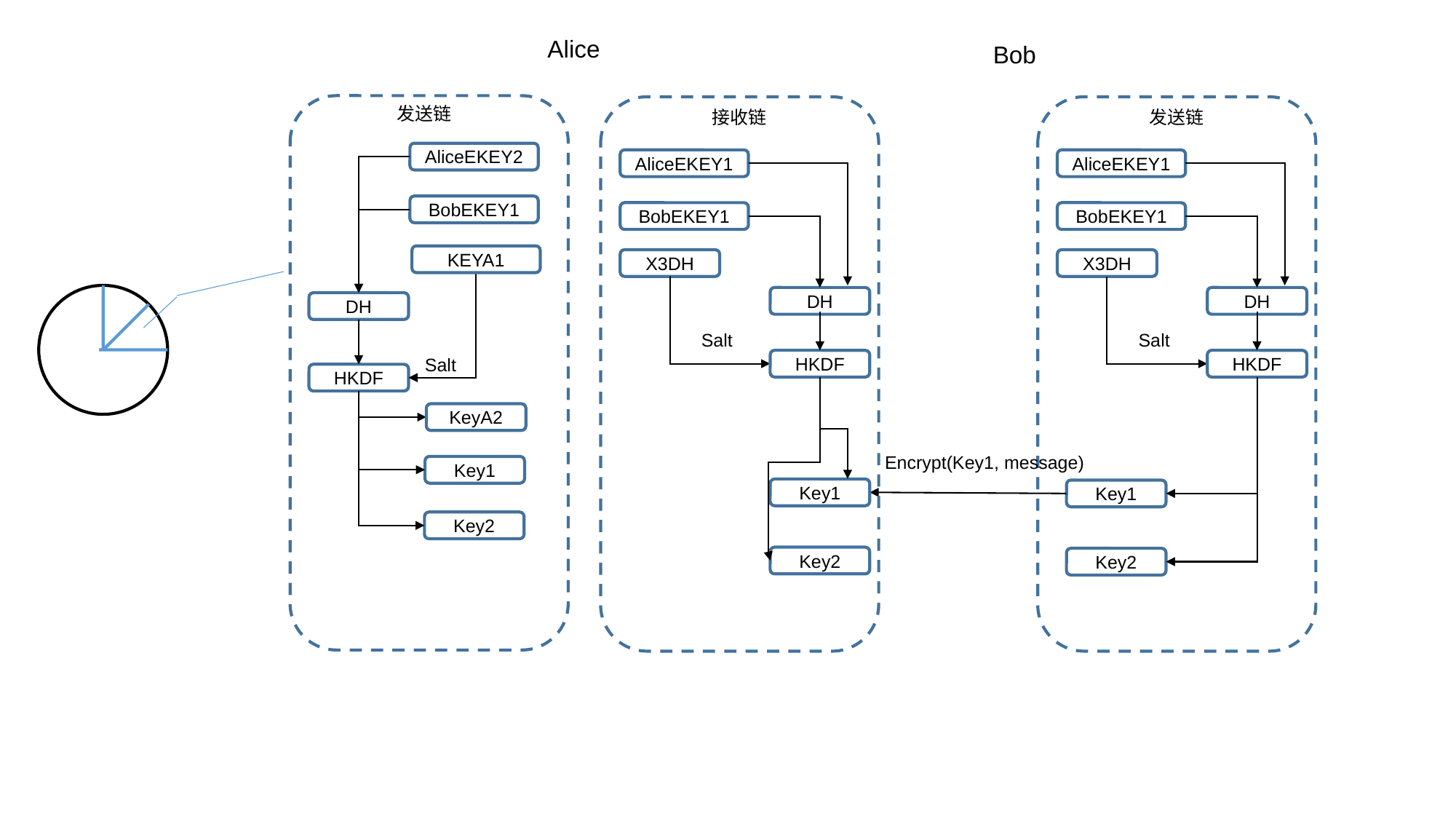

Alice
Bob

发送链

接收链
发送链
AliceEKEY2
AliceEKEY1
AliceEKEY1
BobEKEY1
BobEKEY1
BobEKEY1
KEYA1
X3DH
X3DH

DH
DH
DH
Salt
Salt
Salt
HKDF
HKDF
HKDF
KeyA2
Encrypt(Key1, message)
Key1
Key1
Key1
Key2
Key2
Key2